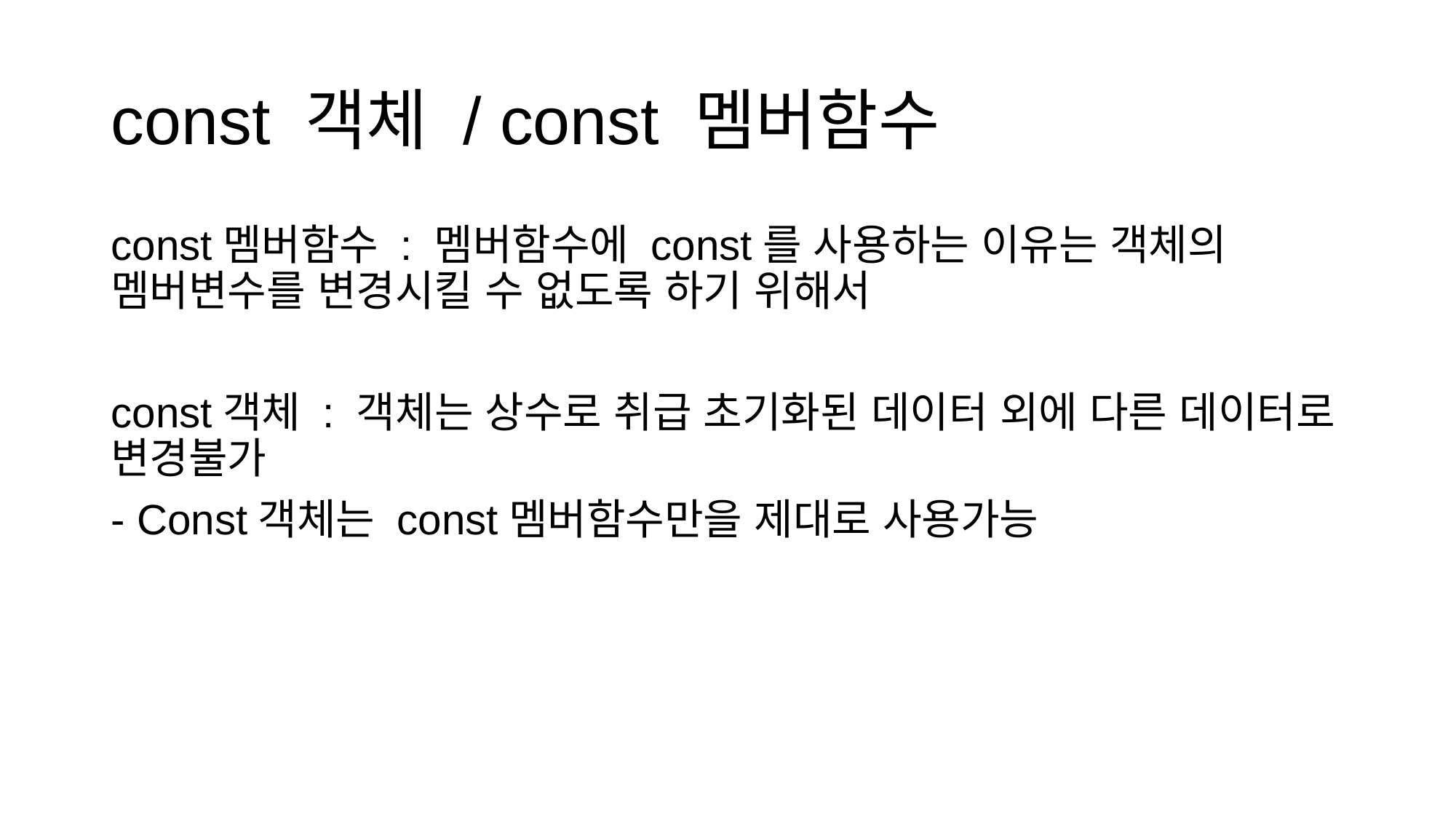

# const 객체 / const 멤버함수
const멤버함수 : 멤버함수에 const를 사용하는 이유는 객체의 멤버변수를 변경시킬 수 없도록 하기 위해서

const객체 : 객체는 상수로 취급 초기화된 데이터 외에 다른 데이터로 변경불가
- Const객체는 const멤버함수만을 제대로 사용가능